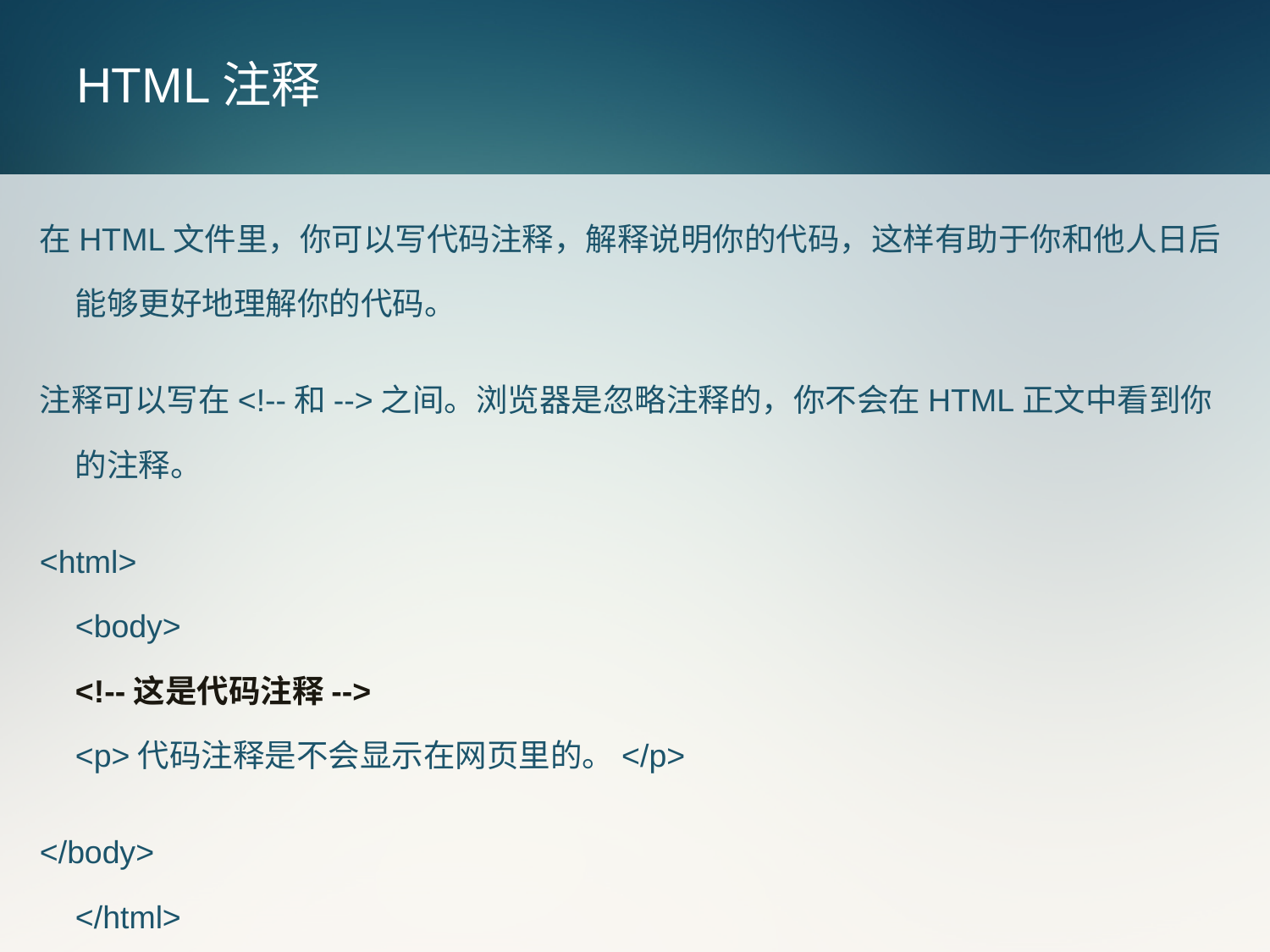

# HTML注释
在HTML文件里，你可以写代码注释，解释说明你的代码，这样有助于你和他人日后能够更好地理解你的代码。
注释可以写在<!--和-->之间。浏览器是忽略注释的，你不会在HTML正文中看到你的注释。
<html>
<body>
<!--这是代码注释-->
<p>代码注释是不会显示在网页里的。</p>
</body>
</html>